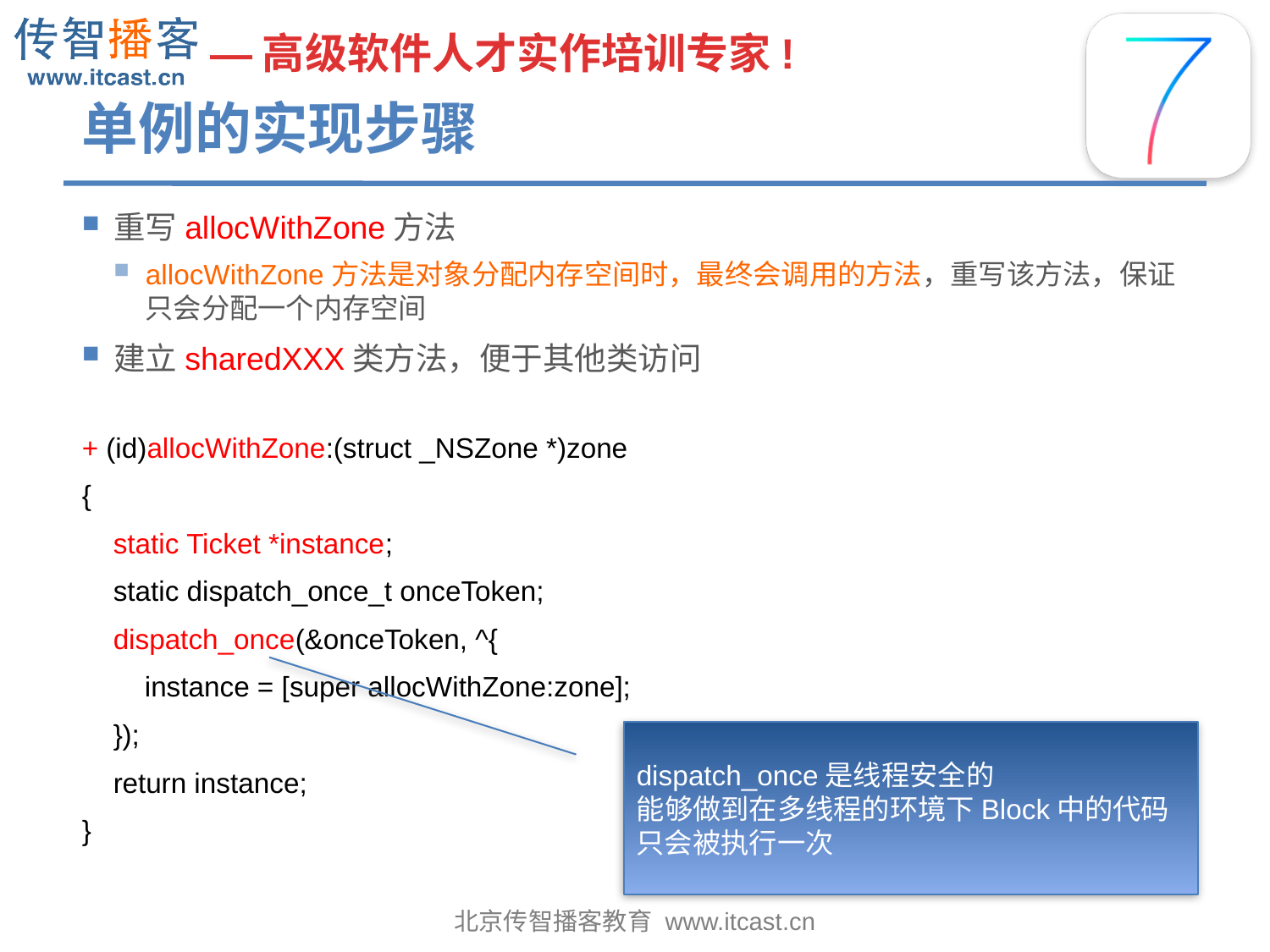

# 单例的实现步骤
重写allocWithZone方法
allocWithZone方法是对象分配内存空间时，最终会调用的方法，重写该方法，保证只会分配一个内存空间
建立sharedXXX类方法，便于其他类访问

+ (id)allocWithZone:(struct _NSZone *)zone
{
    static Ticket *instance;
    static dispatch_once_t onceToken;
    dispatch_once(&onceToken, ^{
        instance = [super allocWithZone:zone];
    });
    return instance;
}

dispatch_once是线程安全的
能够做到在多线程的环境下Block中的代码只会被执行一次